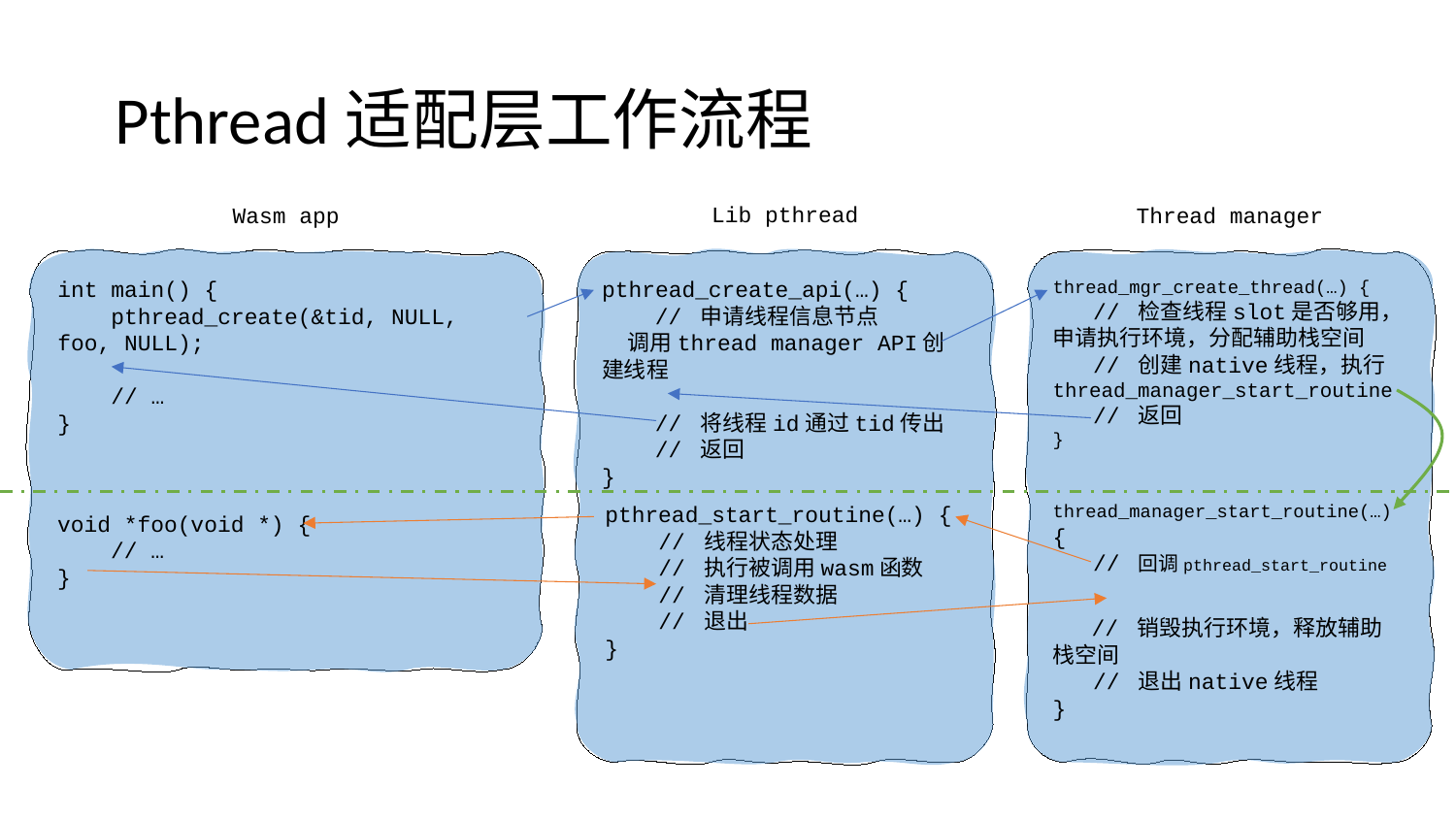

# Pthread适配层工作流程
Lib pthread
Thread manager
Wasm app

int main() {
    pthread_create(&tid, NULL, foo, NULL);

    // …
}
pthread_create_api(…) {
    // 申请线程信息节点
    调用thread manager API创建线程

    // 将线程id通过tid传出
    // 返回
}
thread_mgr_create_thread(…) {
   // 检查线程slot是否够用，申请执行环境，分配辅助栈空间
   // 创建native线程，执行thread_manager_start_routine
   // 返回
}

thread_manager_start_routine(…) {
   // 回调pthread_start_routine

    // 销毁执行环境，释放辅助栈空间
   // 退出native线程
}
pthread_start_routine(…) {
    // 线程状态处理
    // 执行被调用wasm函数
    // 清理线程数据
    // 退出
}
void *foo(void *) {
    // …
}